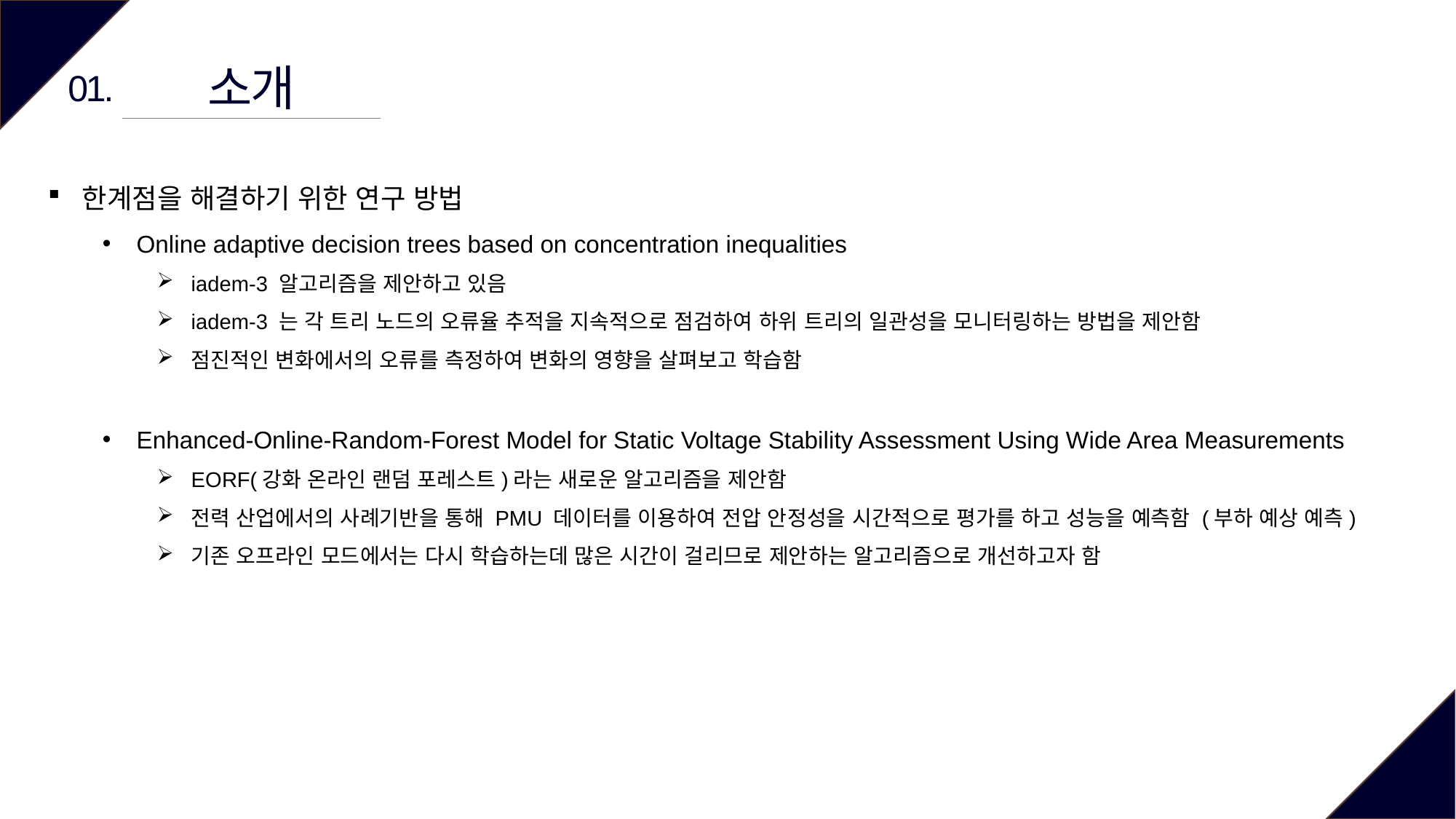

소개
01.
한계점을 해결하기 위한 연구 방법
Online adaptive decision trees based on concentration inequalities
iadem-3 알고리즘을 제안하고 있음
iadem-3 는 각 트리 노드의 오류율 추적을 지속적으로 점검하여 하위 트리의 일관성을 모니터링하는 방법을 제안함
점진적인 변화에서의 오류를 측정하여 변화의 영향을 살펴보고 학습함

Enhanced-Online-Random-Forest Model for Static Voltage Stability Assessment Using Wide Area Measurements
EORF(강화 온라인 랜덤 포레스트)라는 새로운 알고리즘을 제안함
전력 산업에서의 사례기반을 통해 PMU 데이터를 이용하여 전압 안정성을 시간적으로 평가를 하고 성능을 예측함 (부하 예상 예측)
기존 오프라인 모드에서는 다시 학습하는데 많은 시간이 걸리므로 제안하는 알고리즘으로 개선하고자 함